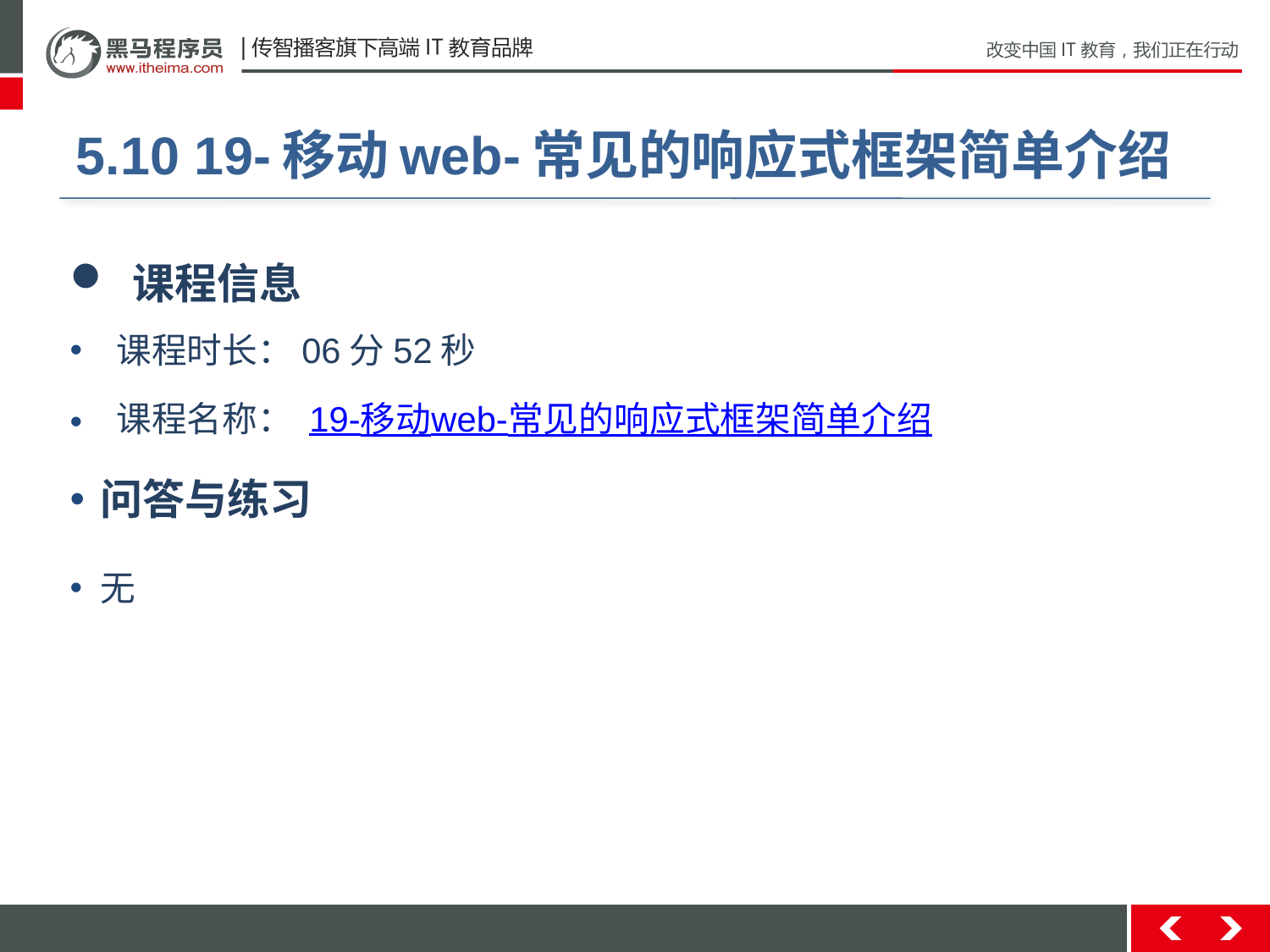

#
5.10 19-移动web-常见的响应式框架简单介绍
 课程信息
 课程时长：06分52秒
 课程名称： 19-移动web-常见的响应式框架简单介绍
问答与练习
无